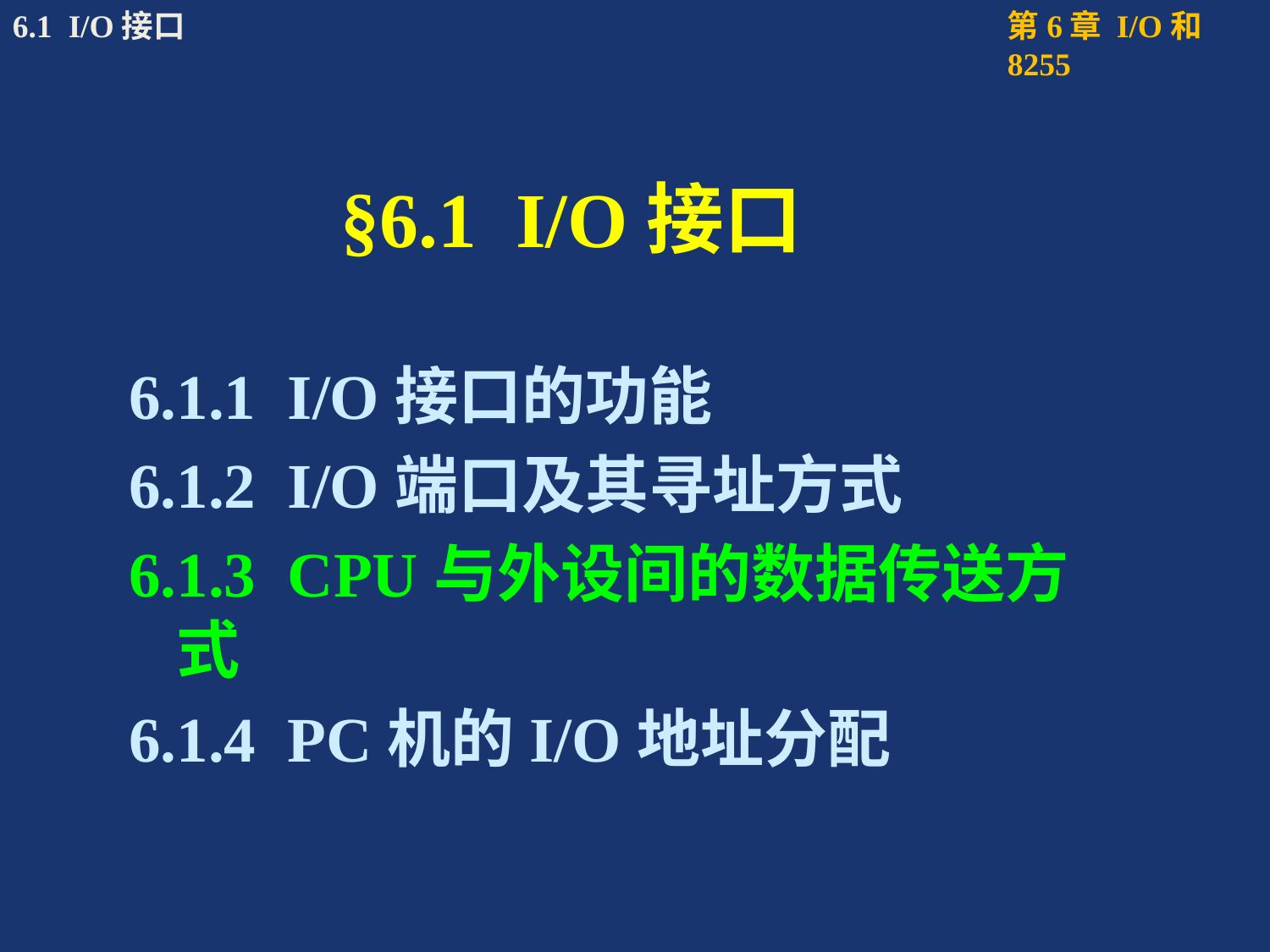

# §6.1  I/O接口
6.1.1  I/O接口的功能
6.1.2  I/O端口及其寻址方式
6.1.3  CPU与外设间的数据传送方式
6.1.4  PC机的I/O地址分配